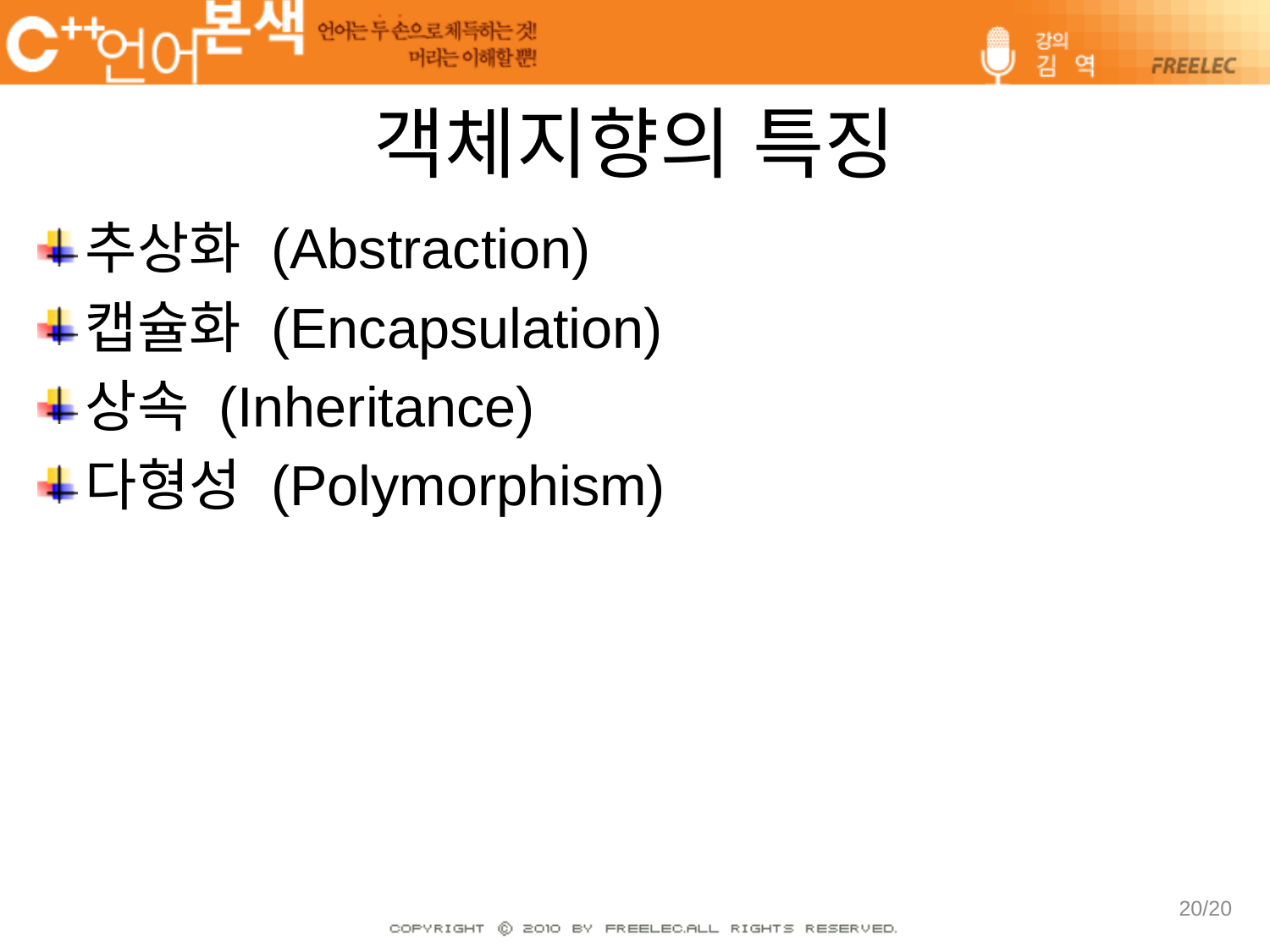

# 객체지향의 특징
추상화 (Abstraction)
캡슐화 (Encapsulation)
상속 (Inheritance)
다형성 (Polymorphism)
20/20